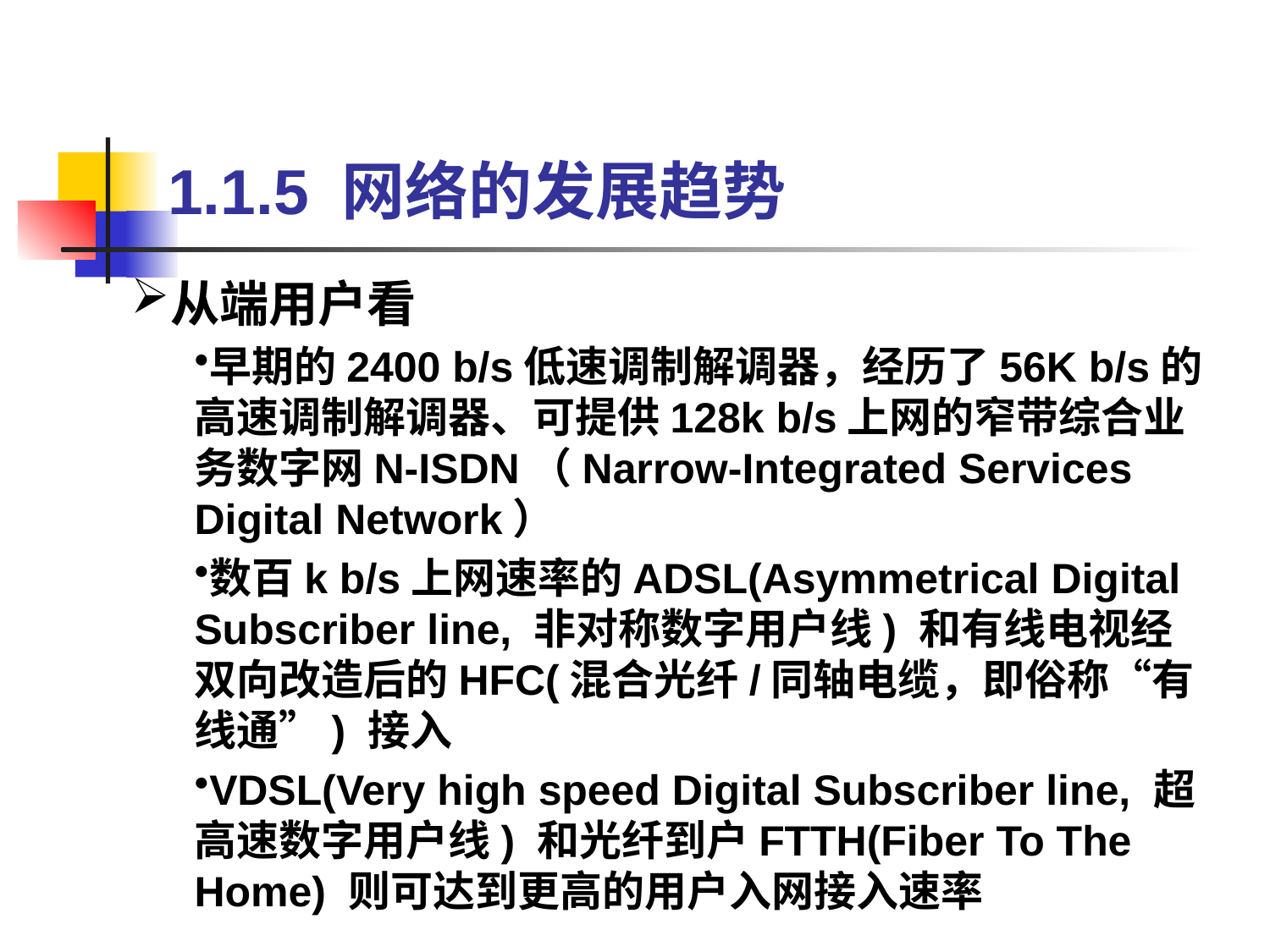

# 1.1.5 网络的发展趋势
从端用户看
早期的2400 b/s低速调制解调器，经历了56K b/s的高速调制解调器、可提供128k b/s上网的窄带综合业务数字网N-ISDN（Narrow-Integrated Services Digital Network）
数百k b/s上网速率的ADSL(Asymmetrical Digital Subscriber line, 非对称数字用户线) 和有线电视经双向改造后的HFC(混合光纤/同轴电缆，即俗称“有线通”) 接入
VDSL(Very high speed Digital Subscriber line, 超高速数字用户线) 和光纤到户FTTH(Fiber To The Home) 则可达到更高的用户入网接入速率